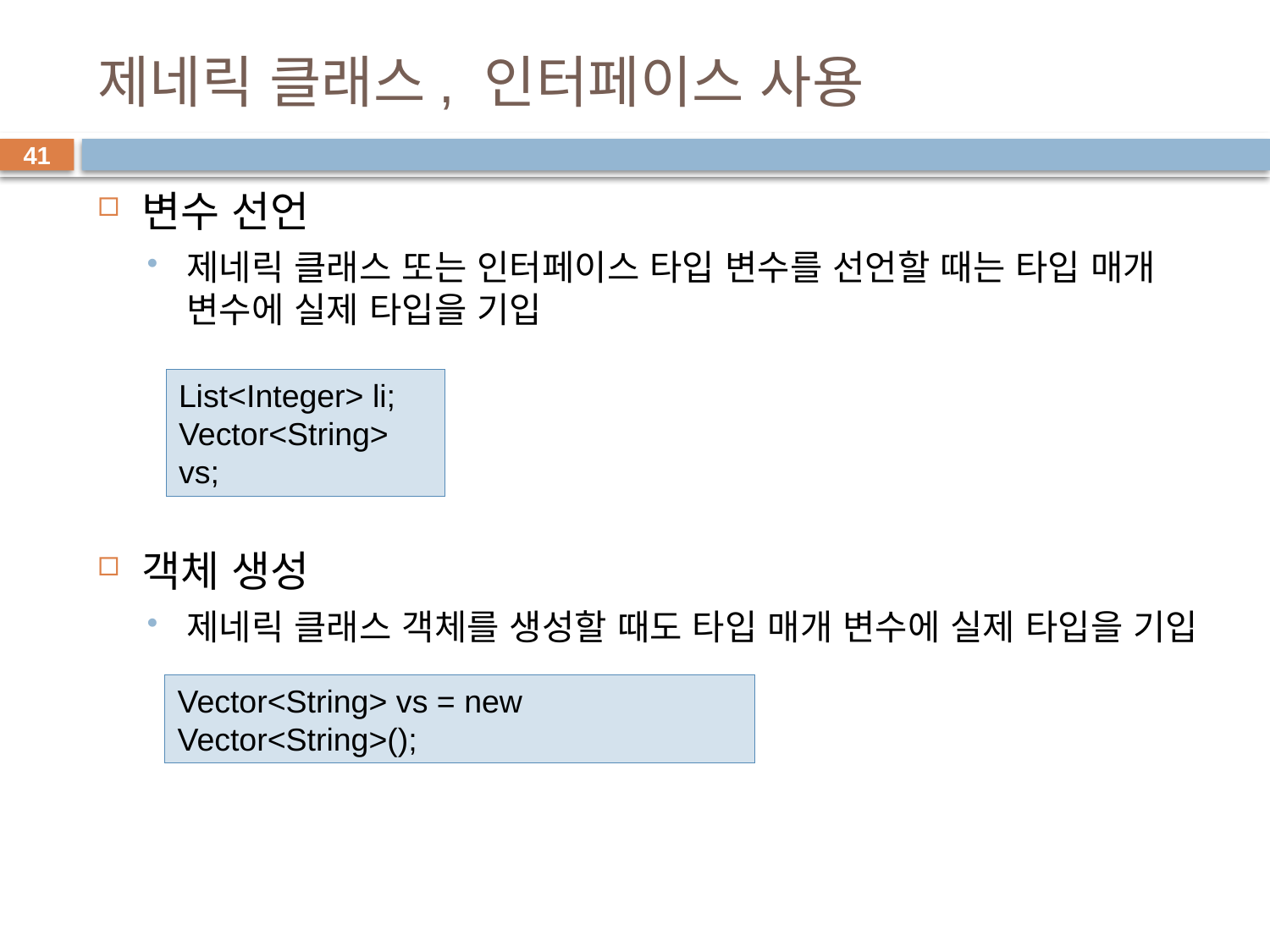

# 제네릭 클래스, 인터페이스 사용
41
변수 선언
제네릭 클래스 또는 인터페이스 타입 변수를 선언할 때는 타입 매개 변수에 실제 타입을 기입

객체 생성
제네릭 클래스 객체를 생성할 때도 타입 매개 변수에 실제 타입을 기입

List<Integer> li;
Vector<String> vs;
Vector<String> vs = new Vector<String>();